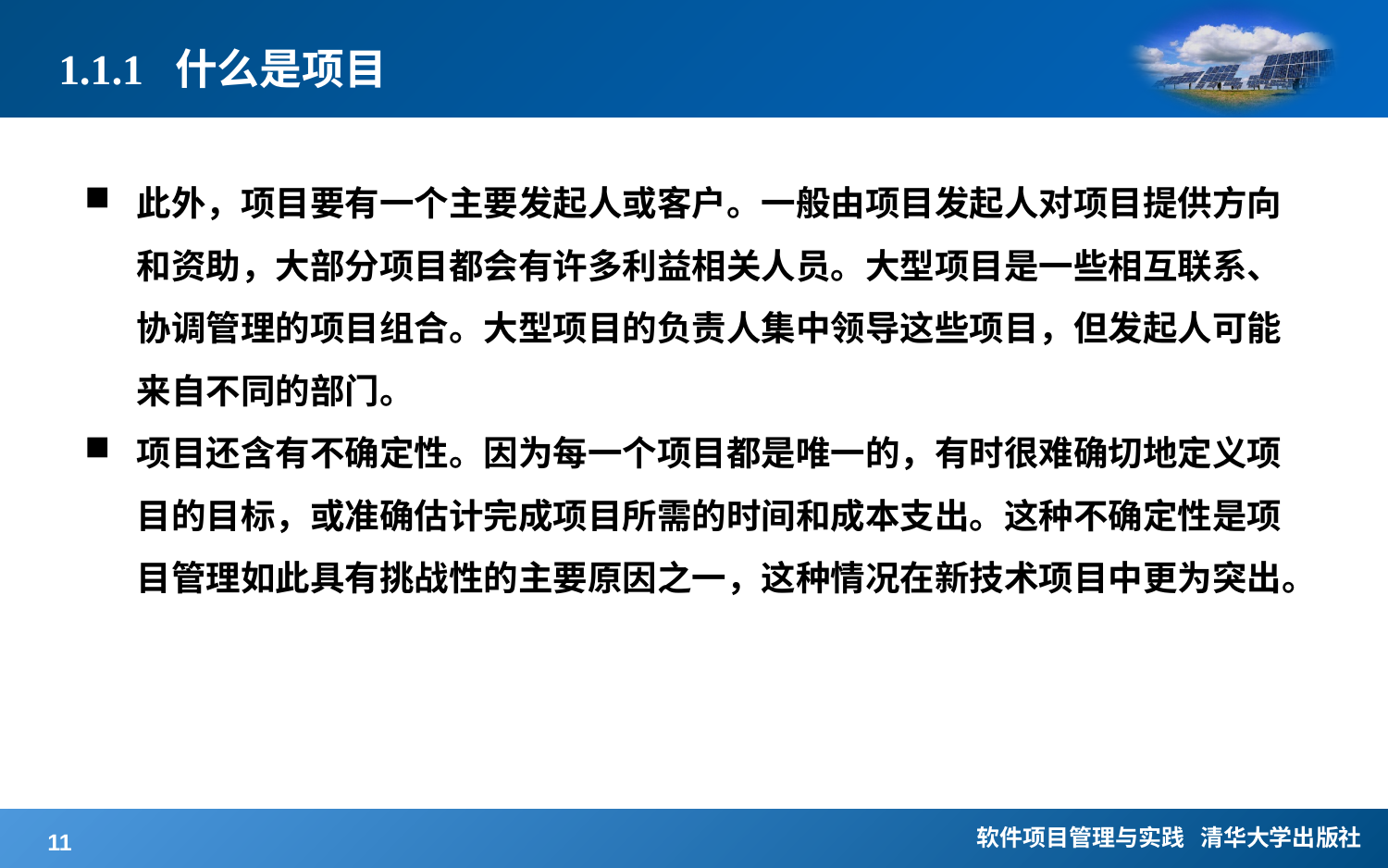

# 1.1.1  什么是项目
此外，项目要有一个主要发起人或客户。一般由项目发起人对项目提供方向和资助，大部分项目都会有许多利益相关人员。大型项目是一些相互联系、协调管理的项目组合。大型项目的负责人集中领导这些项目，但发起人可能来自不同的部门。
项目还含有不确定性。因为每一个项目都是唯一的，有时很难确切地定义项目的目标，或准确估计完成项目所需的时间和成本支出。这种不确定性是项目管理如此具有挑战性的主要原因之一，这种情况在新技术项目中更为突出。